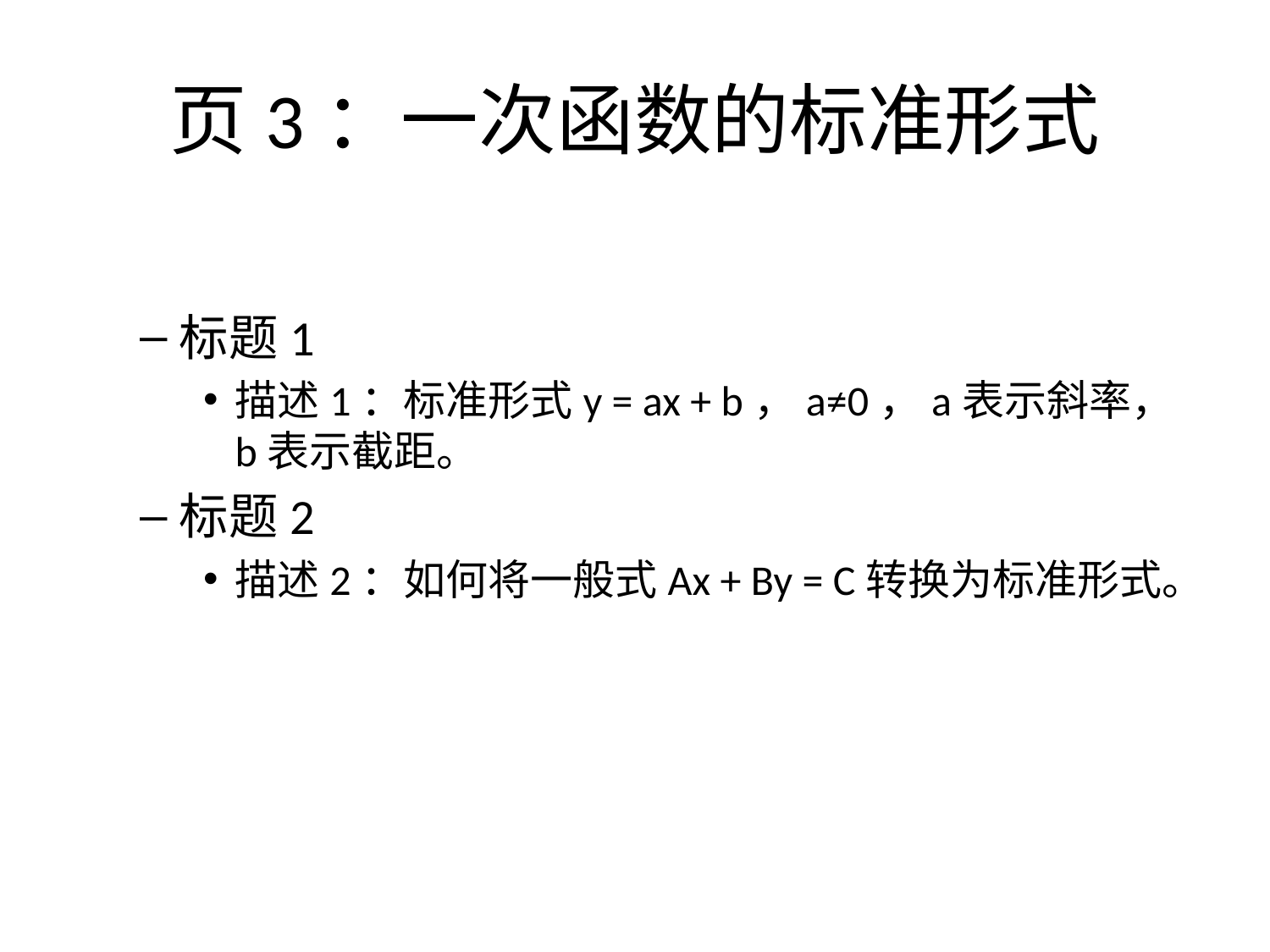

# 页3：一次函数的标准形式

标题1
描述1：标准形式y = ax + b，a≠0，a表示斜率，b表示截距。
标题2
描述2：如何将一般式Ax + By = C转换为标准形式。